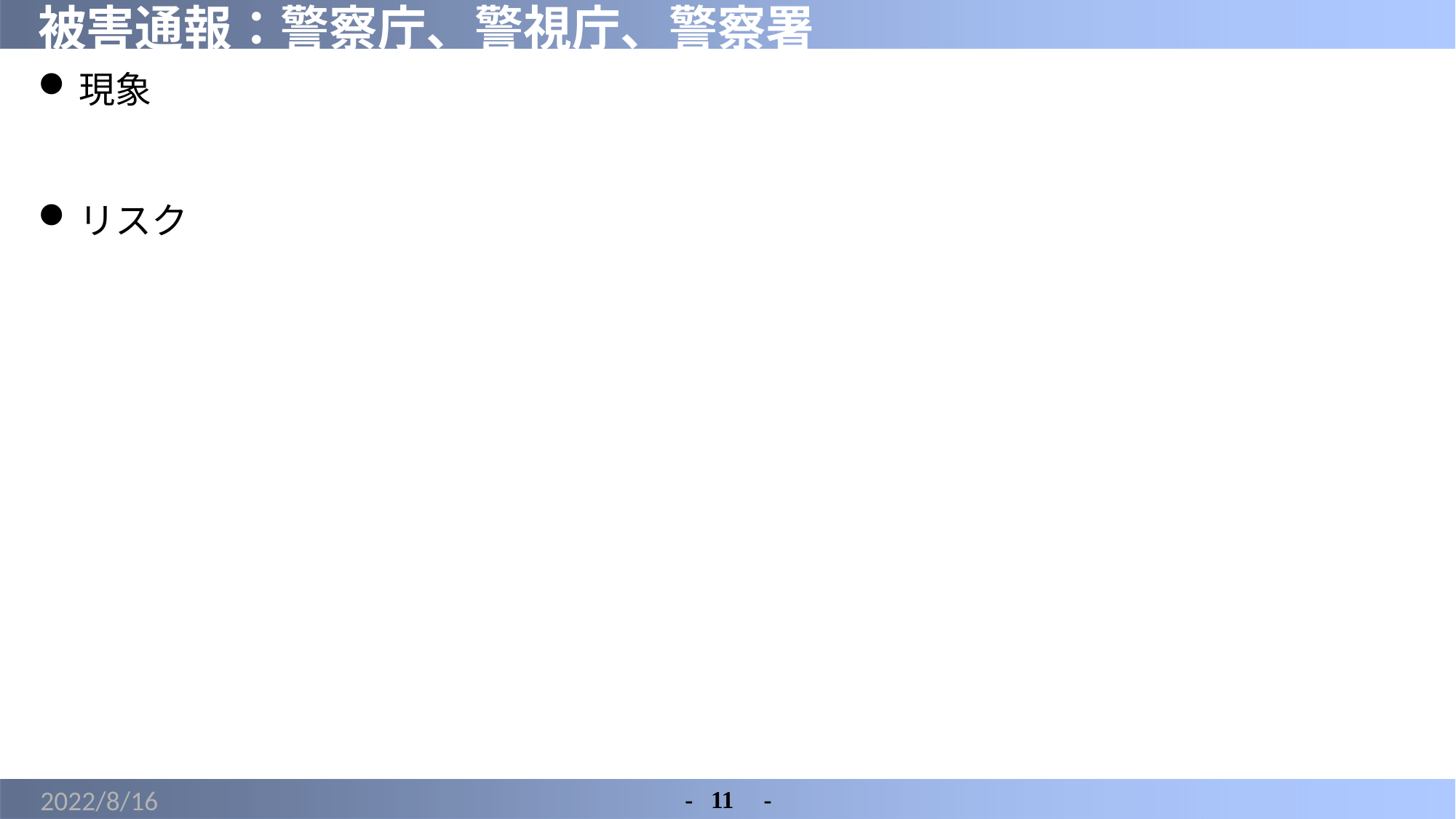

# 被害通報：警察庁、警視庁、警察署
現象

リスク

2022/8/16
-	11　-